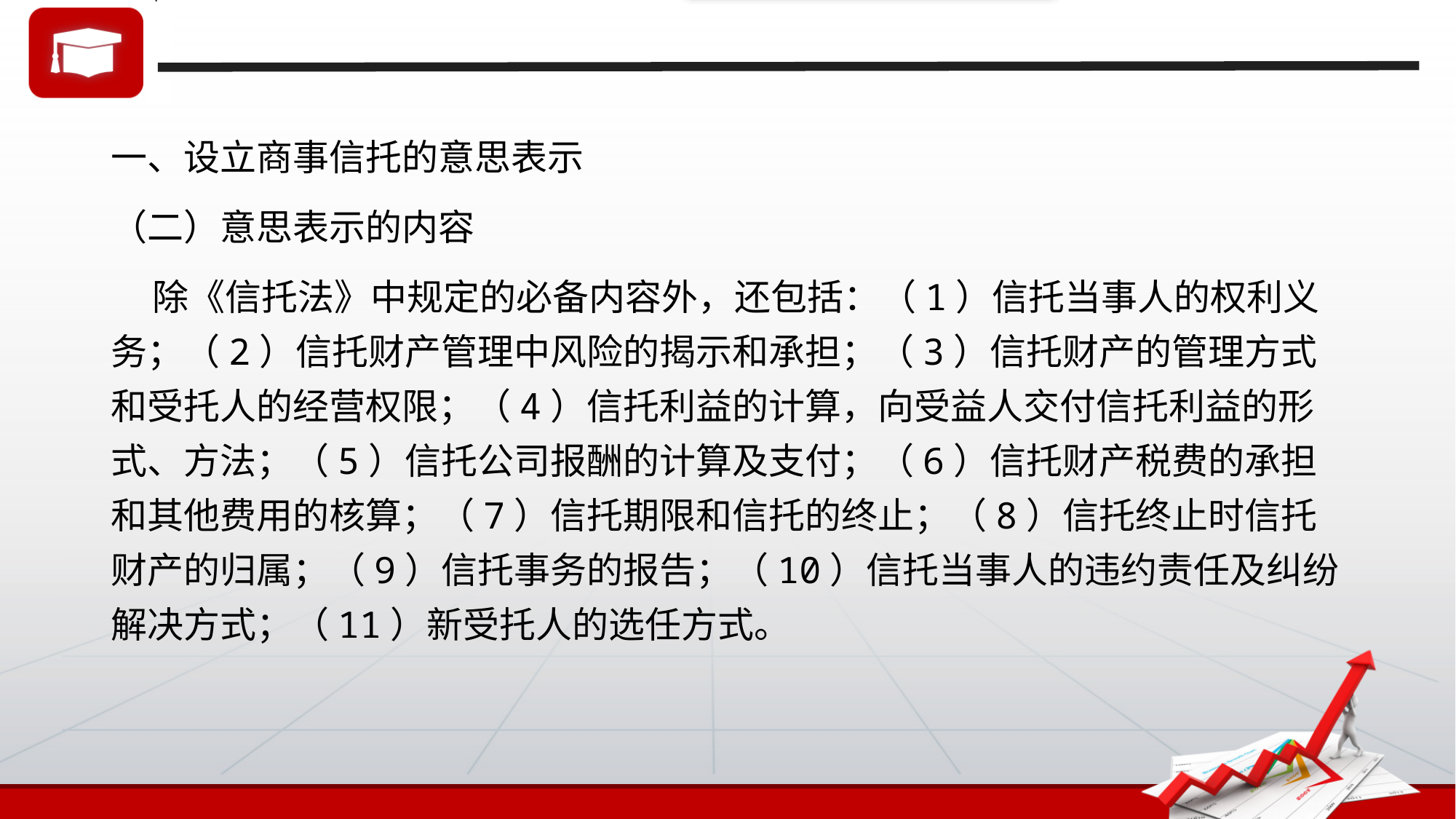

一、设立商事信托的意思表示
（二）意思表示的内容
    除《信托法》中规定的必备内容外，还包括：（1）信托当事人的权利义务；（2）信托财产管理中风险的揭示和承担；（3）信托财产的管理方式和受托人的经营权限；（4）信托利益的计算，向受益人交付信托利益的形式、方法；（5）信托公司报酬的计算及支付；（6）信托财产税费的承担和其他费用的核算；（7）信托期限和信托的终止；（8）信托终止时信托财产的归属；（9）信托事务的报告；（10）信托当事人的违约责任及纠纷解决方式；（11）新受托人的选任方式。